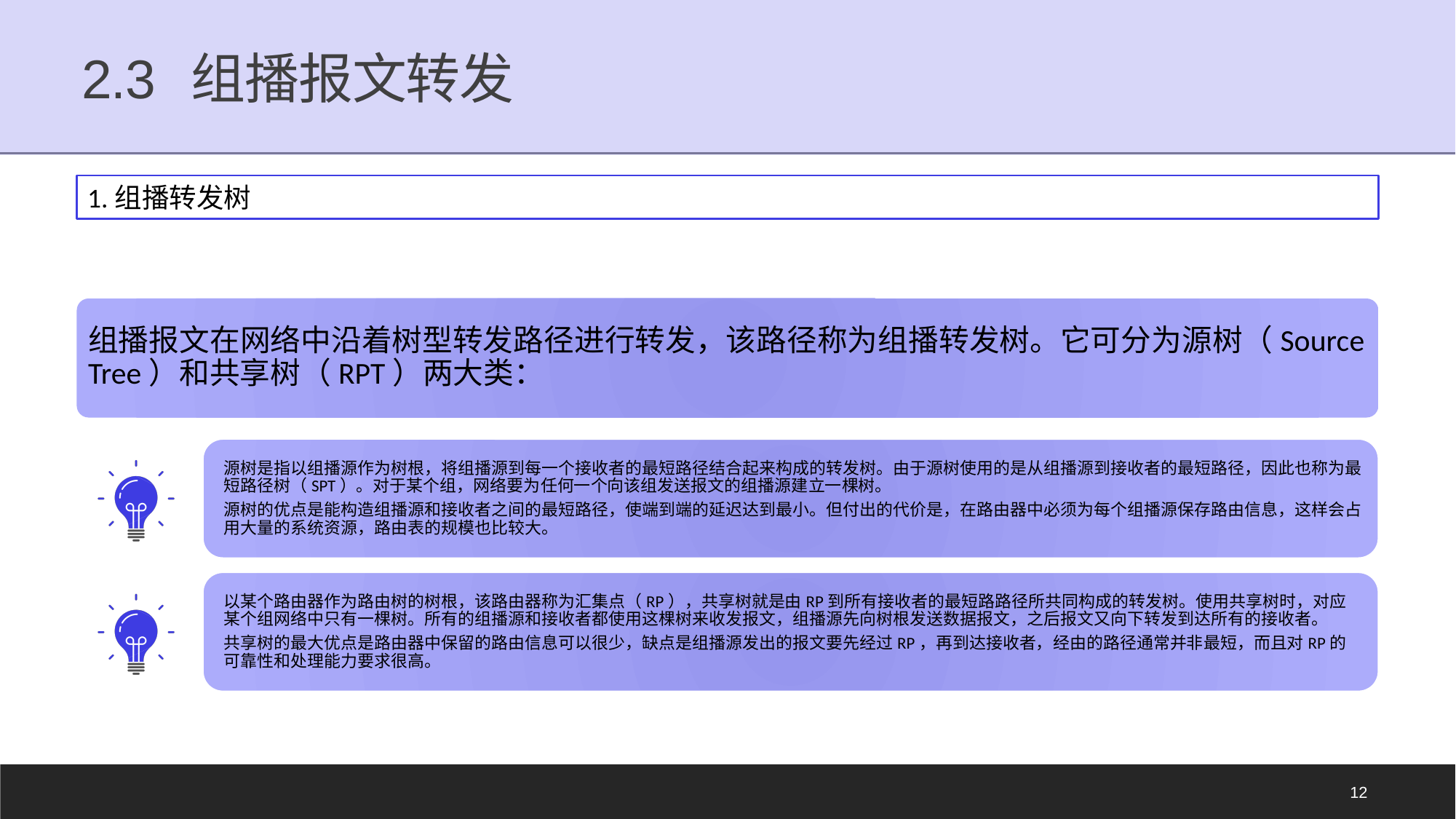

# 2.3	组播报文转发
1.组播转发树
组播报文在网络中沿着树型转发路径进行转发，该路径称为组播转发树。它可分为源树（Source Tree）和共享树（RPT）两大类：
源树是指以组播源作为树根，将组播源到每一个接收者的最短路径结合起来构成的转发树。由于源树使用的是从组播源到接收者的最短路径，因此也称为最短路径树（SPT）。对于某个组，网络要为任何一个向该组发送报文的组播源建立一棵树。
源树的优点是能构造组播源和接收者之间的最短路径，使端到端的延迟达到最小。但付出的代价是，在路由器中必须为每个组播源保存路由信息，这样会占用大量的系统资源，路由表的规模也比较大。
以某个路由器作为路由树的树根，该路由器称为汇集点（RP），共享树就是由RP到所有接收者的最短路路径所共同构成的转发树。使用共享树时，对应某个组网络中只有一棵树。所有的组播源和接收者都使用这棵树来收发报文，组播源先向树根发送数据报文，之后报文又向下转发到达所有的接收者。
共享树的最大优点是路由器中保留的路由信息可以很少，缺点是组播源发出的报文要先经过RP，再到达接收者，经由的路径通常并非最短，而且对RP的可靠性和处理能力要求很高。
12